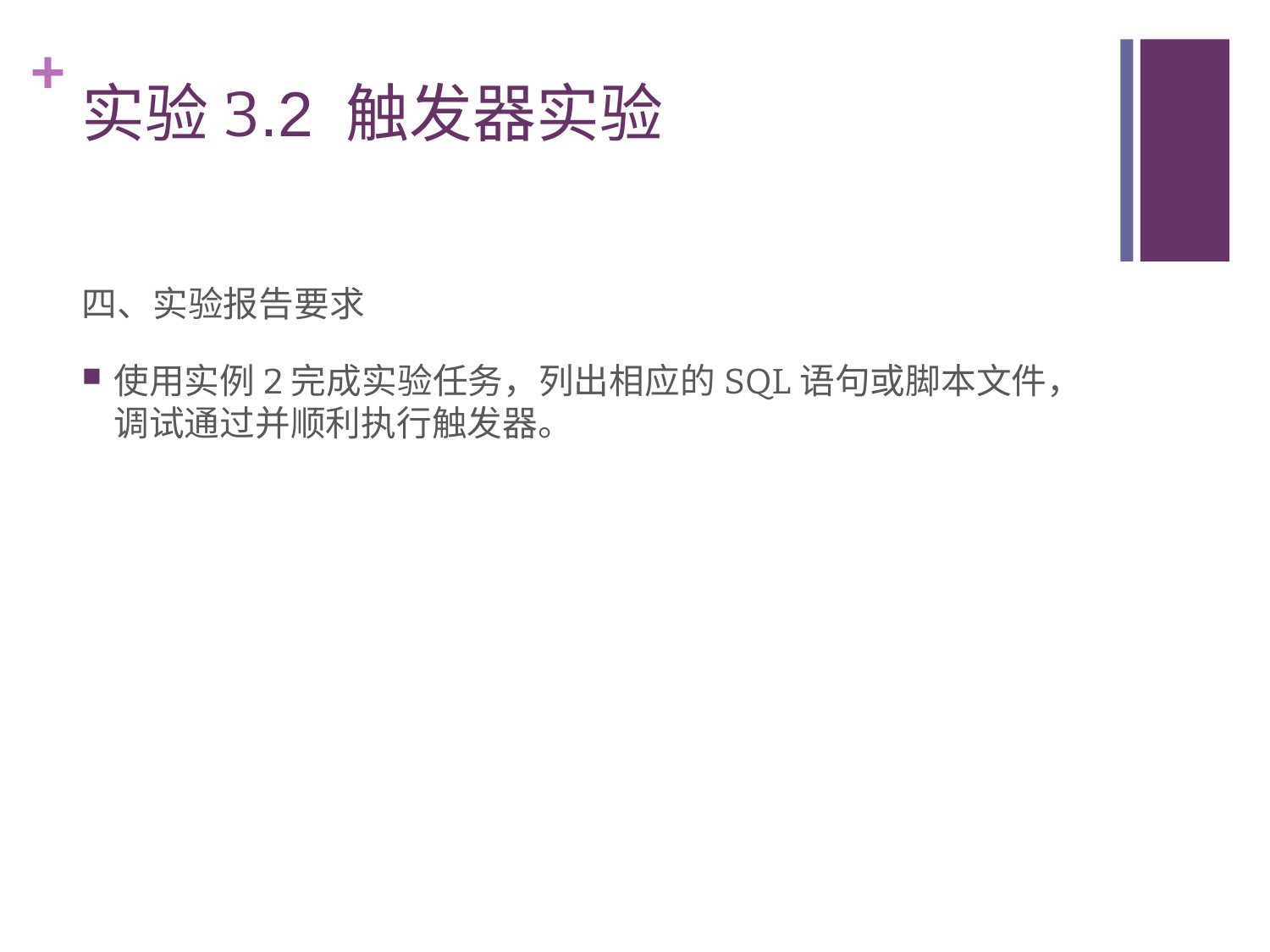

# 实验3.2 触发器实验
四、实验报告要求
使用实例2完成实验任务，列出相应的SQL语句或脚本文件，调试通过并顺利执行触发器。